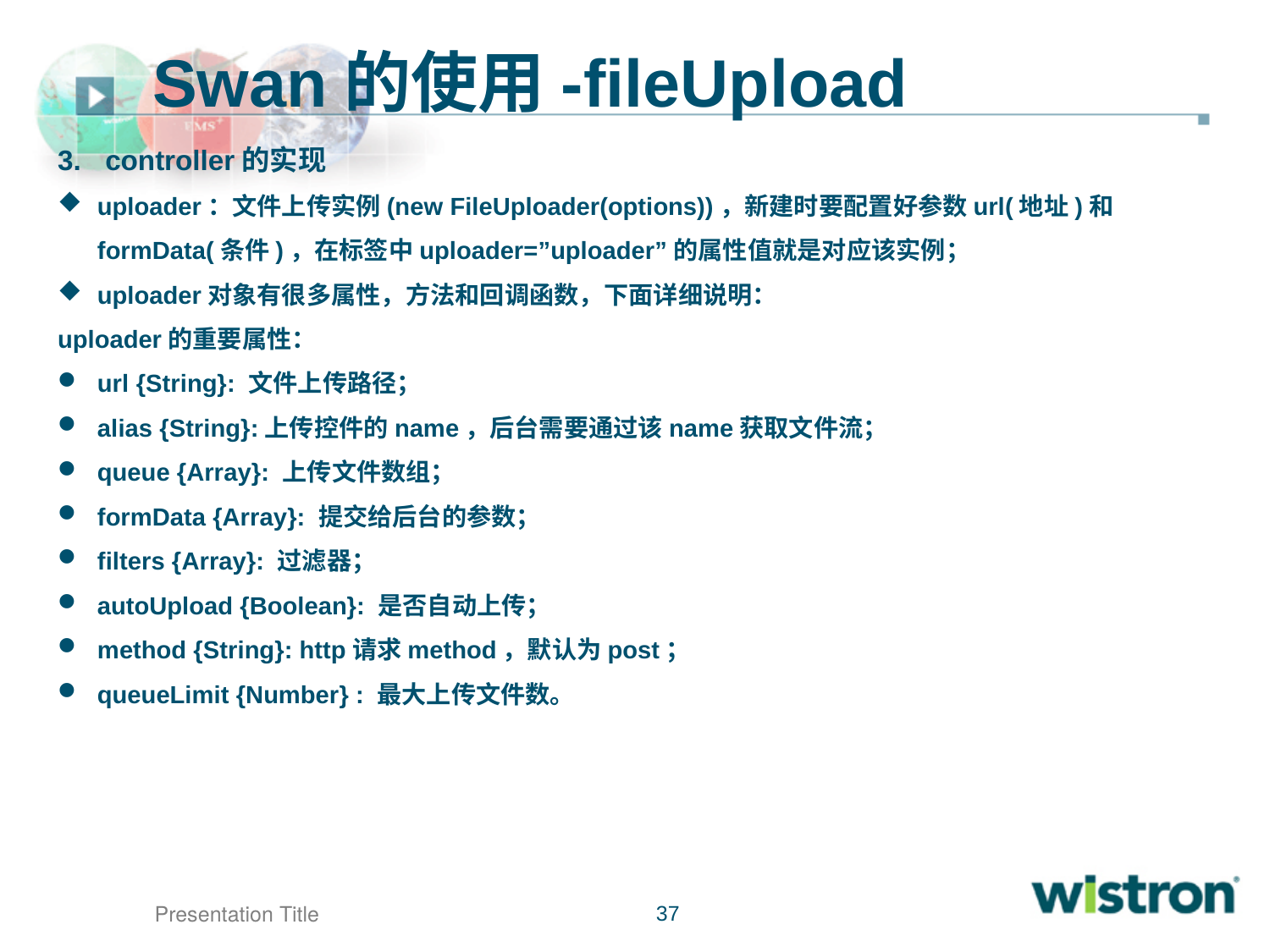

Swan的使用-fileUpload

controller的实现
uploader：文件上传实例(new FileUploader(options))，新建时要配置好参数url(地址)和formData(条件)，在标签中uploader=”uploader”的属性值就是对应该实例；
uploader对象有很多属性，方法和回调函数，下面详细说明：
uploader的重要属性：
url {String}: 文件上传路径；
alias {String}:上传控件的name，后台需要通过该name获取文件流；
queue {Array}: 上传文件数组；
formData {Array}: 提交给后台的参数；
filters {Array}: 过滤器；
autoUpload {Boolean}: 是否自动上传；
method {String}: http请求method，默认为post；
queueLimit {Number} : 最大上传文件数。